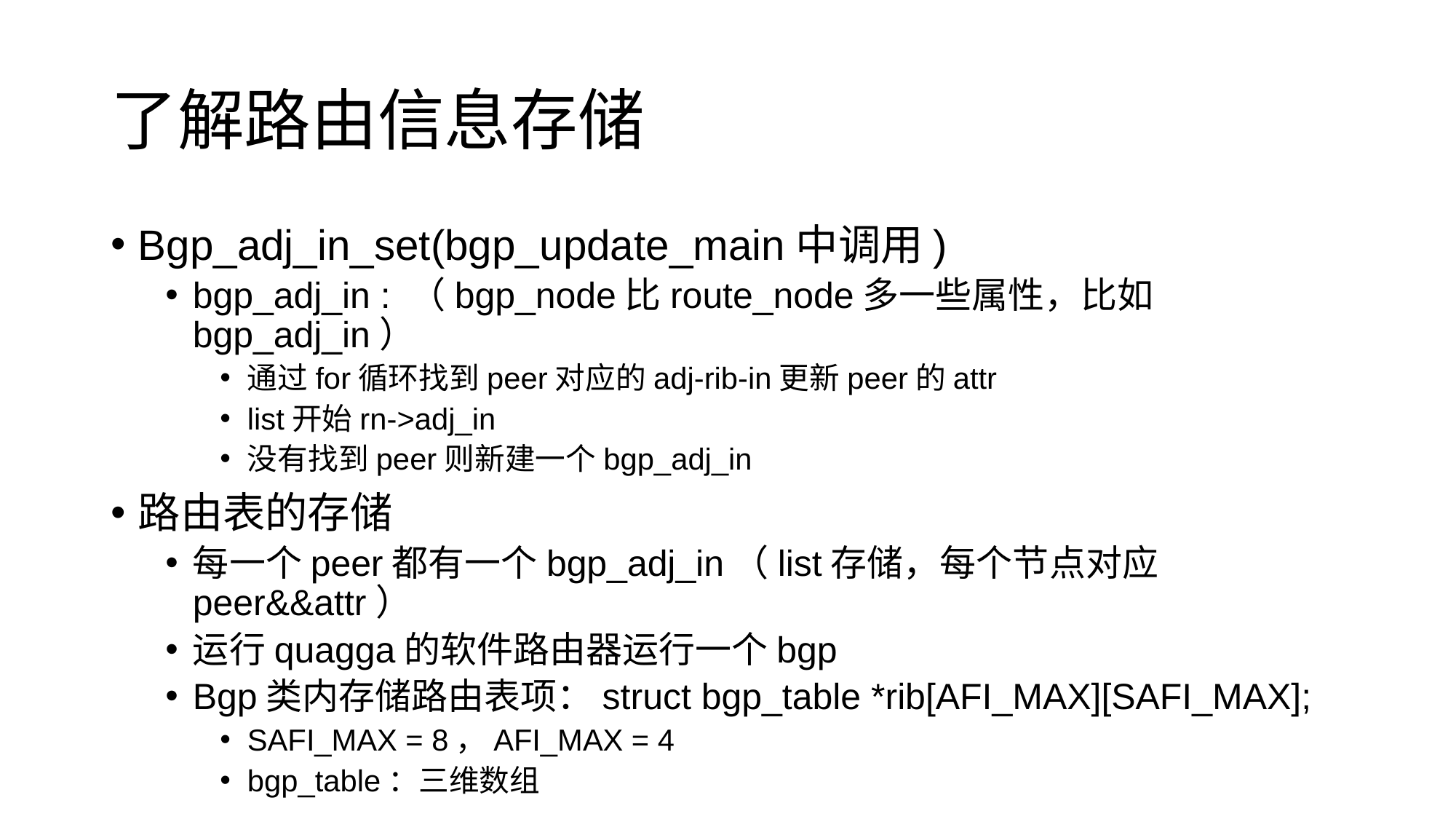

# 了解路由信息存储
Bgp_adj_in_set(bgp_update_main中调用)
bgp_adj_in : （bgp_node比route_node多一些属性，比如bgp_adj_in）
通过for循环找到peer对应的adj-rib-in更新peer的attr
list开始rn->adj_in
没有找到peer则新建一个bgp_adj_in
路由表的存储
每一个peer都有一个bgp_adj_in（list存储，每个节点对应peer&&attr）
运行quagga的软件路由器运行一个bgp
Bgp类内存储路由表项：struct bgp_table *rib[AFI_MAX][SAFI_MAX];
SAFI_MAX = 8，AFI_MAX = 4
bgp_table：三维数组